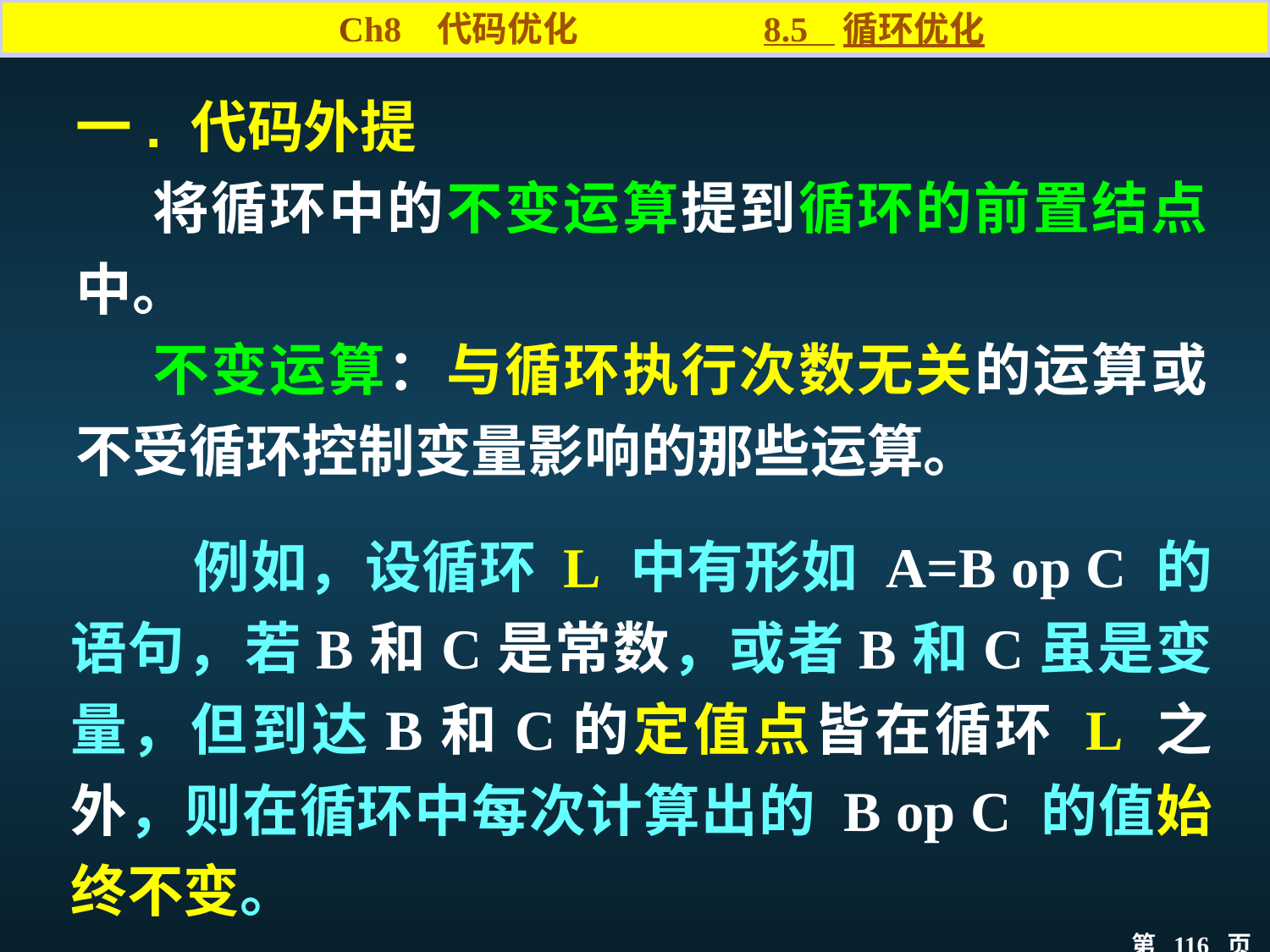

Ch8   代码优化                      8.5   循环优化
一. 代码外提
    将循环中的不变运算提到循环的前置结点中。
    不变运算：与循环执行次数无关的运算或不受循环控制变量影响的那些运算。
        例如，设循环 L 中有形如 A=B op C 的语句，若B和C是常数，或者B和C虽是变量，但到达B和C的定值点皆在循环 L 之外，则在循环中每次计算出的 B op C 的值始终不变。